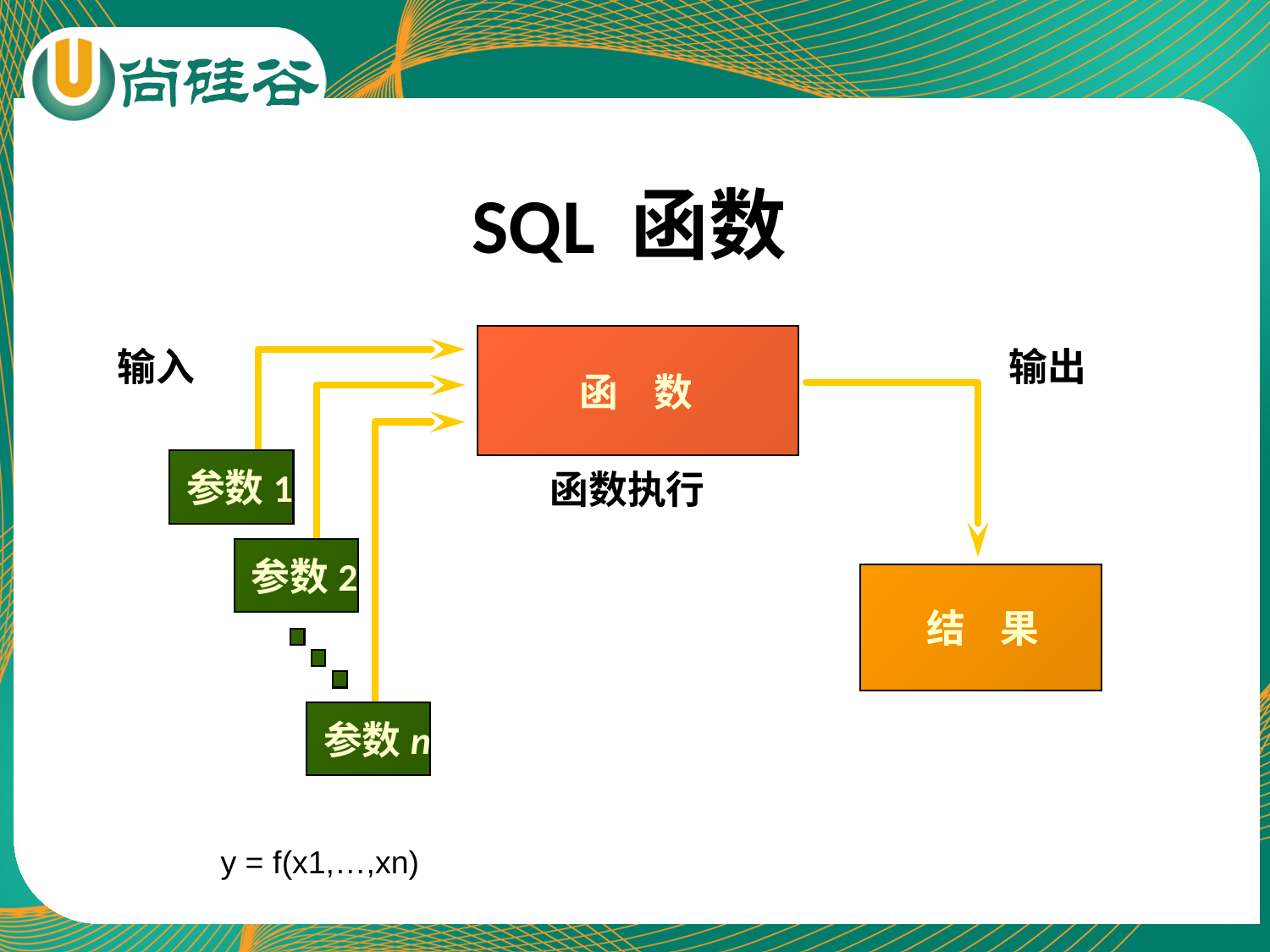

# SQL 函数
         函    数
输入

参数1
参数2

参数n
输出

     结    果
        函数执行
y = f(x1,…,xn)